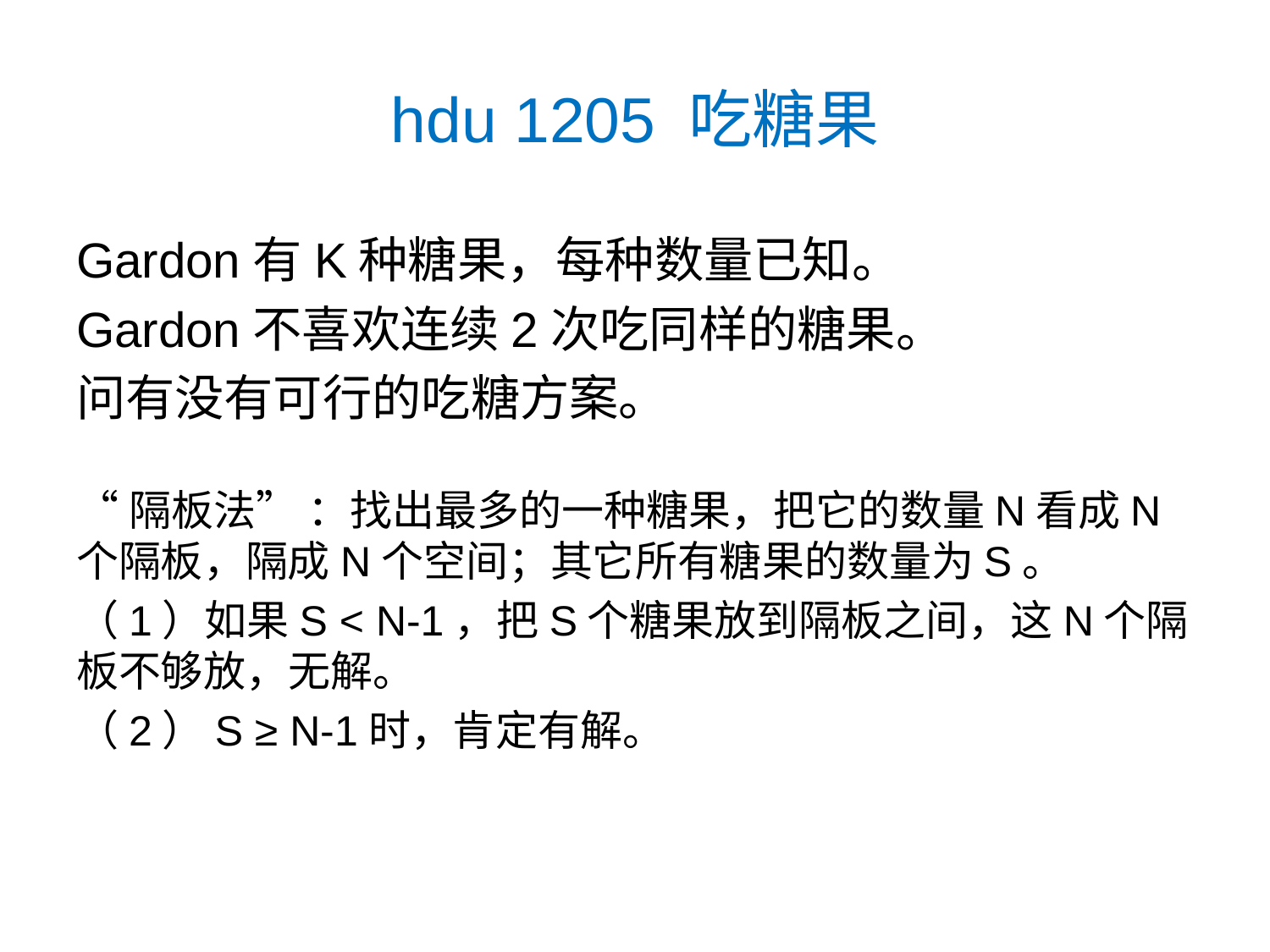

# hdu 1205 吃糖果
Gardon有K种糖果，每种数量已知。
Gardon不喜欢连续2次吃同样的糖果。
问有没有可行的吃糖方案。

“隔板法” ：找出最多的一种糖果，把它的数量N看成N个隔板，隔成N个空间；其它所有糖果的数量为S。
（1）如果S < N-1，把S个糖果放到隔板之间，这N个隔板不够放，无解。
（2）S ≥ N-1时，肯定有解。